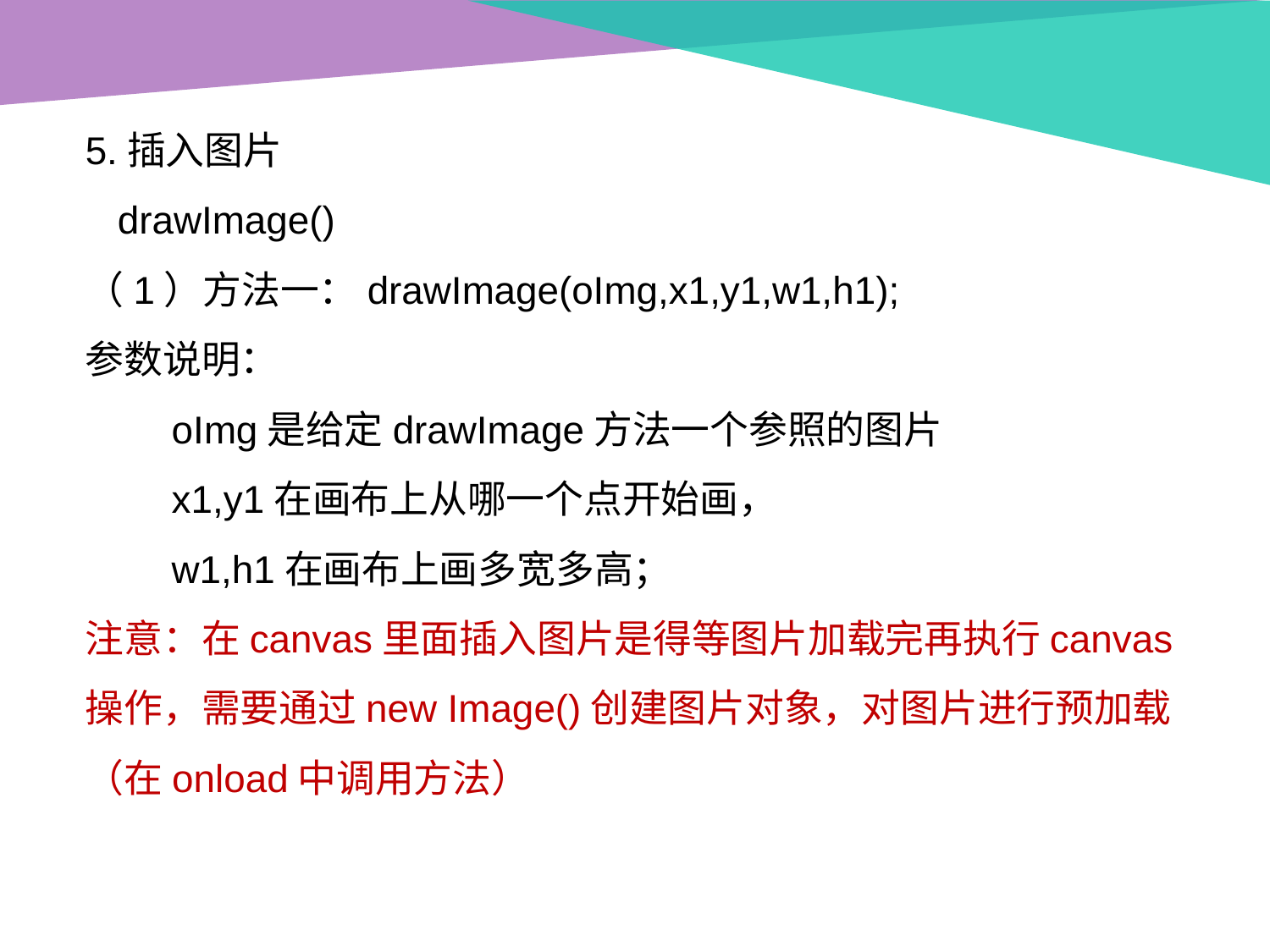

5.插入图片
   drawImage()
（1）方法一：drawImage(oImg,x1,y1,w1,h1);
参数说明：
        oImg是给定drawImage方法一个参照的图片
        x1,y1在画布上从哪一个点开始画，
        w1,h1在画布上画多宽多高；
注意：在canvas里面插入图片是得等图片加载完再执行canvas操作，需要通过new Image()创建图片对象，对图片进行预加载（在onload中调用方法）